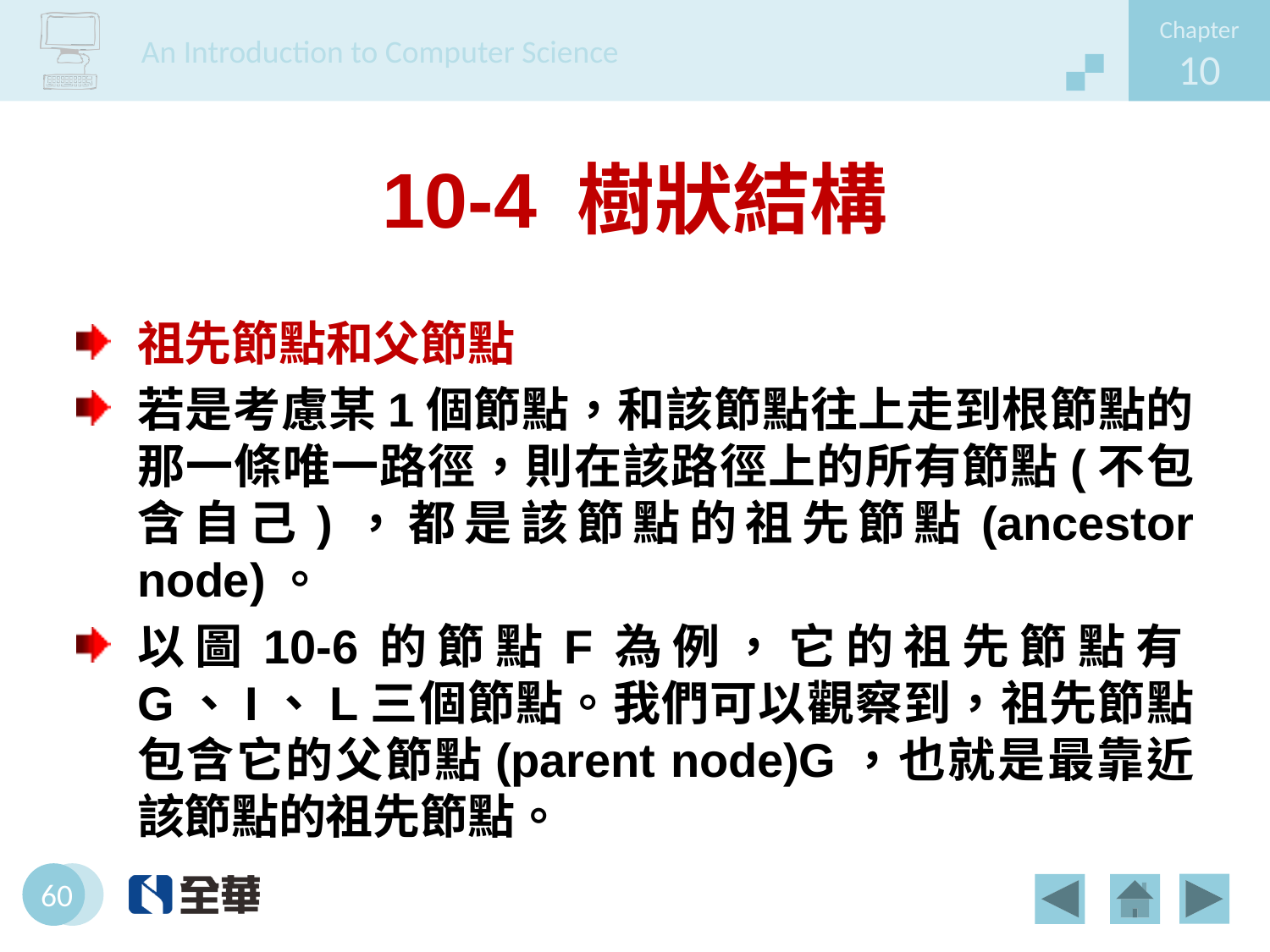

# 10-4 樹狀結構
祖先節點和父節點
若是考慮某1個節點，和該節點往上走到根節點的那一條唯一路徑，則在該路徑上的所有節點(不包含自己)，都是該節點的祖先節點(ancestor node)。
以圖10-6的節點F為例，它的祖先節點有G、I、L三個節點。我們可以觀察到，祖先節點包含它的父節點(parent node)G，也就是最靠近該節點的祖先節點。